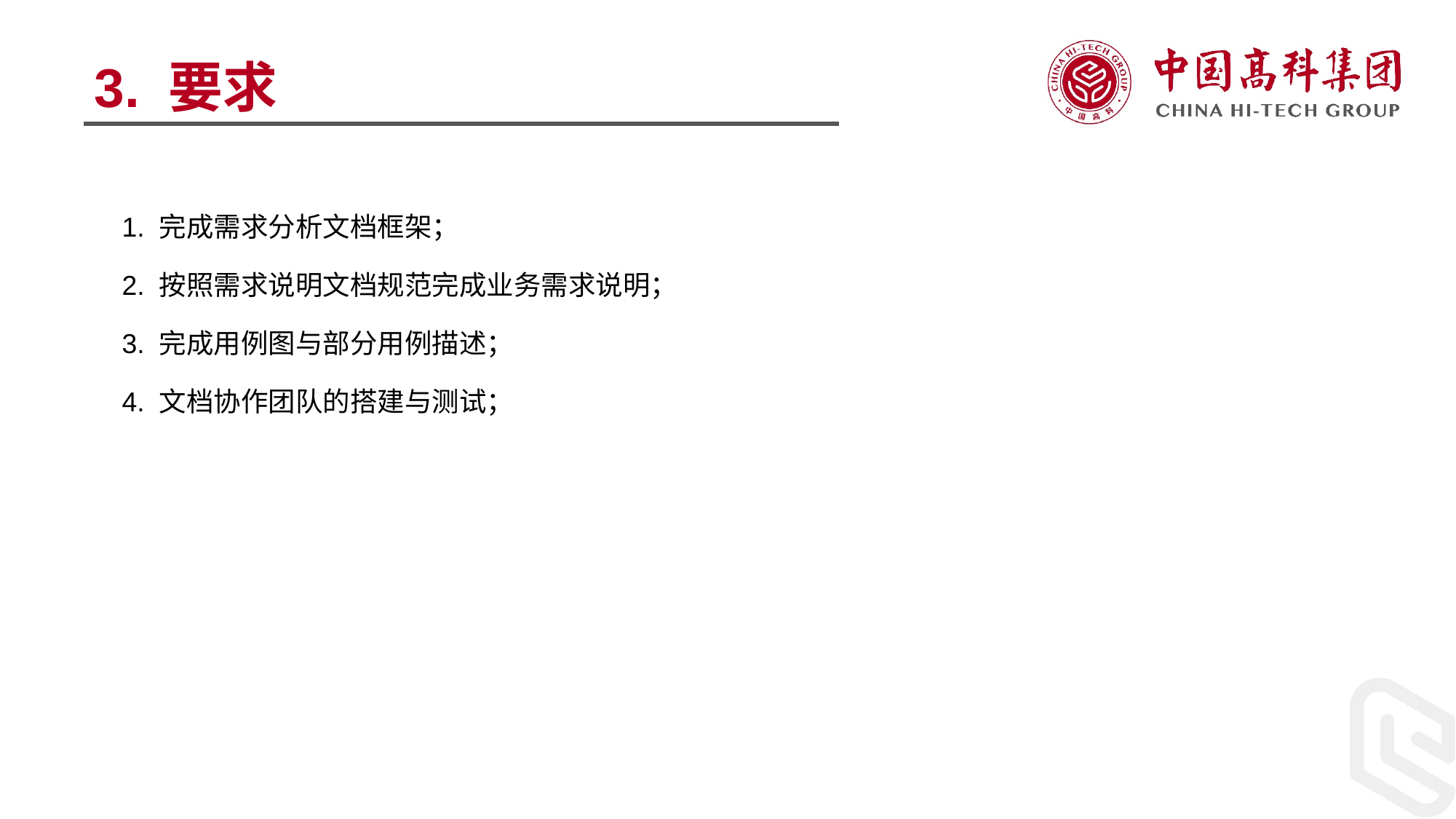

3. 要求
1. 完成需求分析文档框架；
2. 按照需求说明文档规范完成业务需求说明；
3. 完成用例图与部分用例描述；
4. 文档协作团队的搭建与测试；